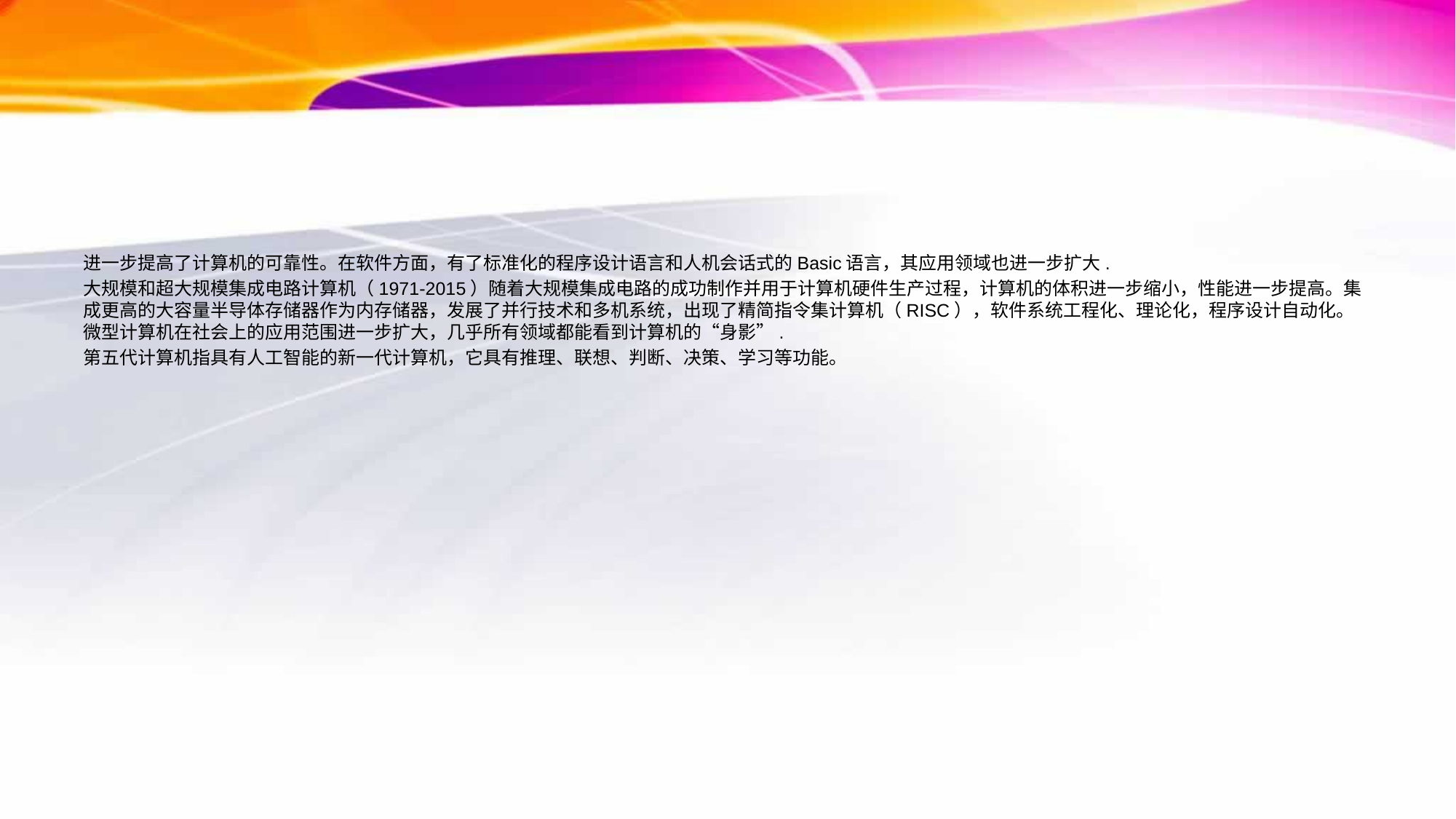

#
进一步提高了计算机的可靠性。在软件方面，有了标准化的程序设计语言和人机会话式的Basic语言，其应用领域也进一步扩大.
大规模和超大规模集成电路计算机（1971-2015）随着大规模集成电路的成功制作并用于计算机硬件生产过程，计算机的体积进一步缩小，性能进一步提高。集成更高的大容量半导体存储器作为内存储器，发展了并行技术和多机系统，出现了精简指令集计算机（RISC），软件系统工程化、理论化，程序设计自动化。微型计算机在社会上的应用范围进一步扩大，几乎所有领域都能看到计算机的“身影”.
第五代计算机指具有人工智能的新一代计算机，它具有推理、联想、判断、决策、学习等功能。